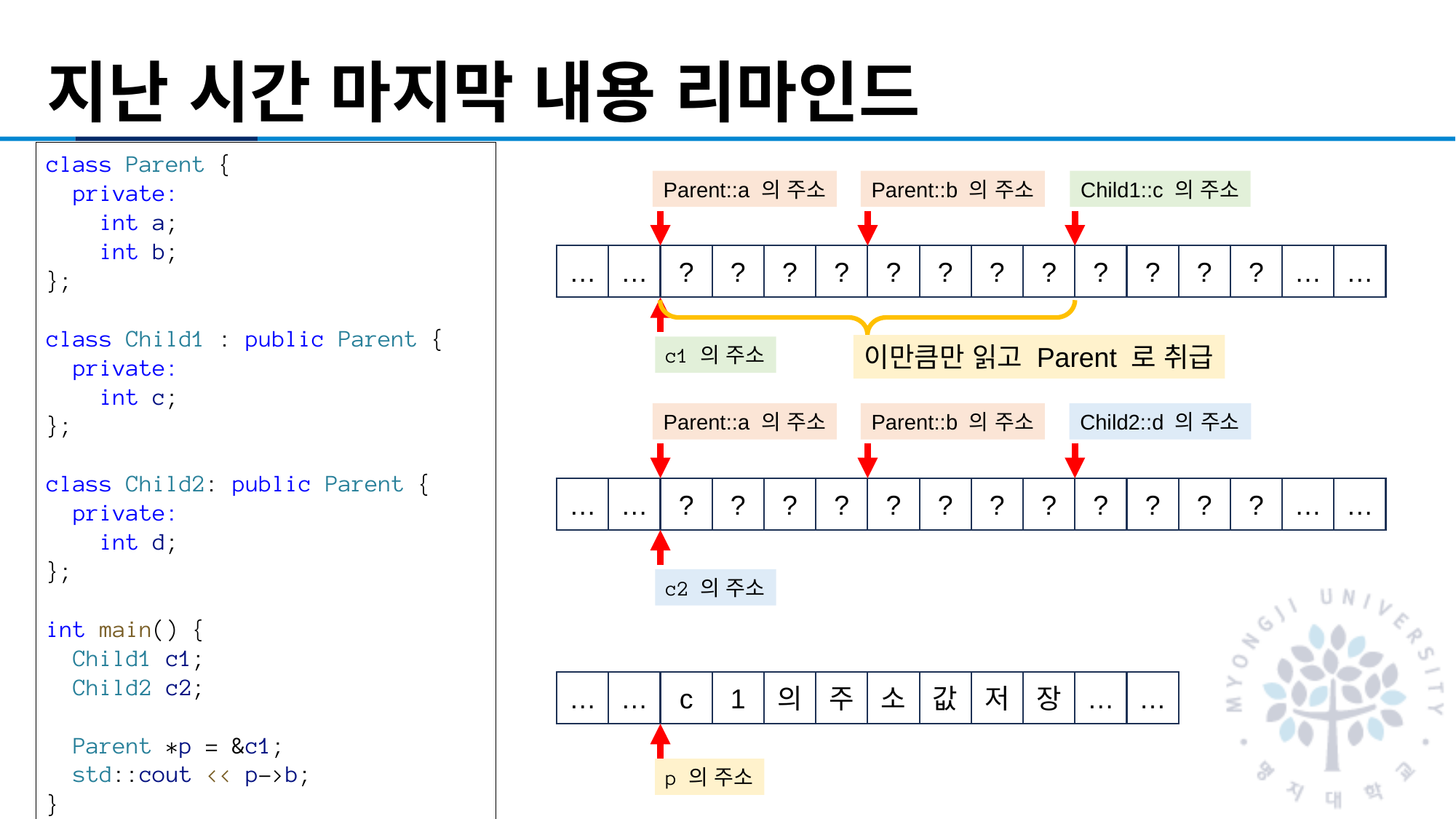

# 지난 시간 마지막 내용 리마인드

class Parent {
  private:
    int a;
    int b;
};
class Child1 : public Parent {
  private:
    int c;
};
class Child2: public Parent {
  private:
    int d;
};
int main() {
  Child1 c1;
  Child2 c2;
  Parent *p = &c1;
  std::cout << p->b;
}
Parent::a 의 주소
Parent::b 의 주소
Child1::c 의 주소
…
…
?
?
?
?
?
?
?
?
?
?
?
?
…
…
이만큼만 읽고 Parent 로 취급
c1 의 주소
Parent::a 의 주소
Parent::b 의 주소
Child2::d 의 주소
…
…
?
?
?
?
?
?
?
?
?
?
?
?
…
…
c2 의 주소
…
…
c
1
의
주
소
값
저
장
…
…
p 의 주소